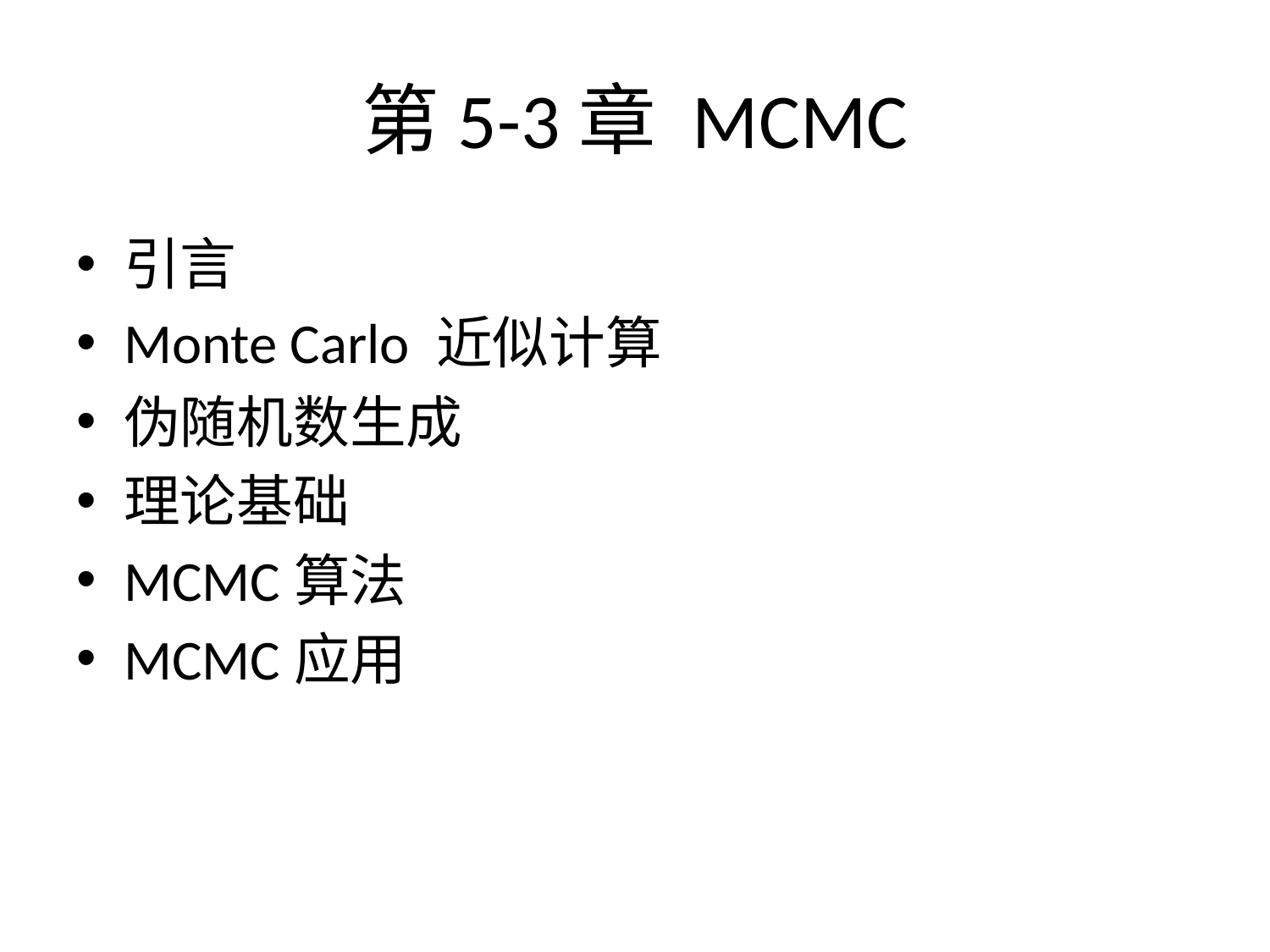

# 第5-3章 MCMC
引言
Monte Carlo 近似计算
伪随机数生成
理论基础
MCMC算法
MCMC应用